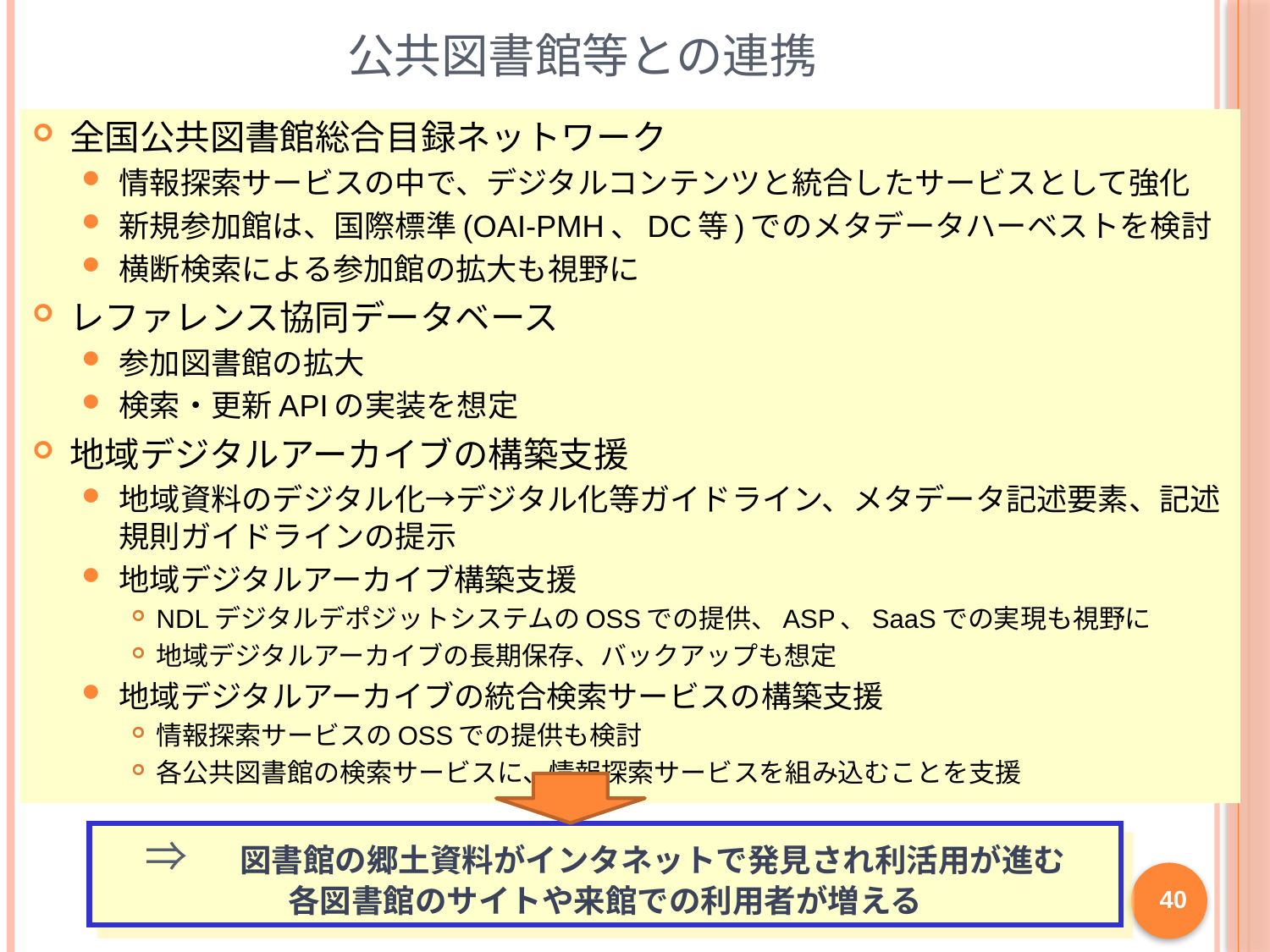

# 公共図書館等との連携
全国公共図書館総合目録ネットワーク
情報探索サービスの中で、デジタルコンテンツと統合したサービスとして強化
新規参加館は、国際標準(OAI-PMH、DC等)でのメタデータハーベストを検討
横断検索による参加館の拡大も視野に
レファレンス協同データベース
参加図書館の拡大
検索・更新APIの実装を想定
地域デジタルアーカイブの構築支援
地域資料のデジタル化→デジタル化等ガイドライン、メタデータ記述要素、記述規則ガイドラインの提示
地域デジタルアーカイブ構築支援
NDLデジタルデポジットシステムのOSSでの提供、ASP、SaaSでの実現も視野に
地域デジタルアーカイブの長期保存、バックアップも想定
地域デジタルアーカイブの統合検索サービスの構築支援
情報探索サービスのOSSでの提供も検討
各公共図書館の検索サービスに、情報探索サービスを組み込むことを支援

⇒　図書館の郷土資料がインタネットで発見され利活用が進む
各図書館のサイトや来館での利用者が増える
40